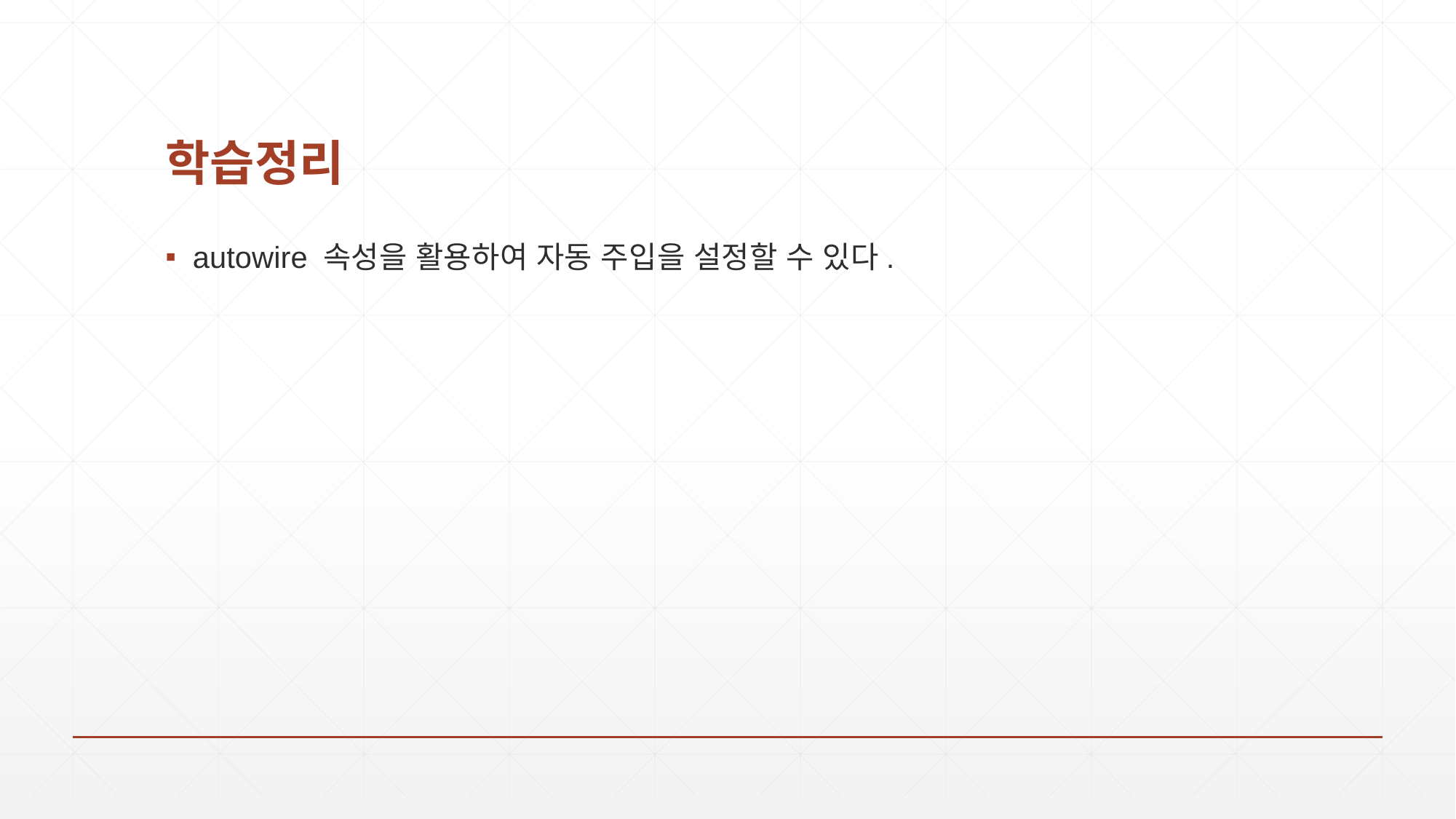

# 학습정리
autowire 속성을 활용하여 자동 주입을 설정할 수 있다.